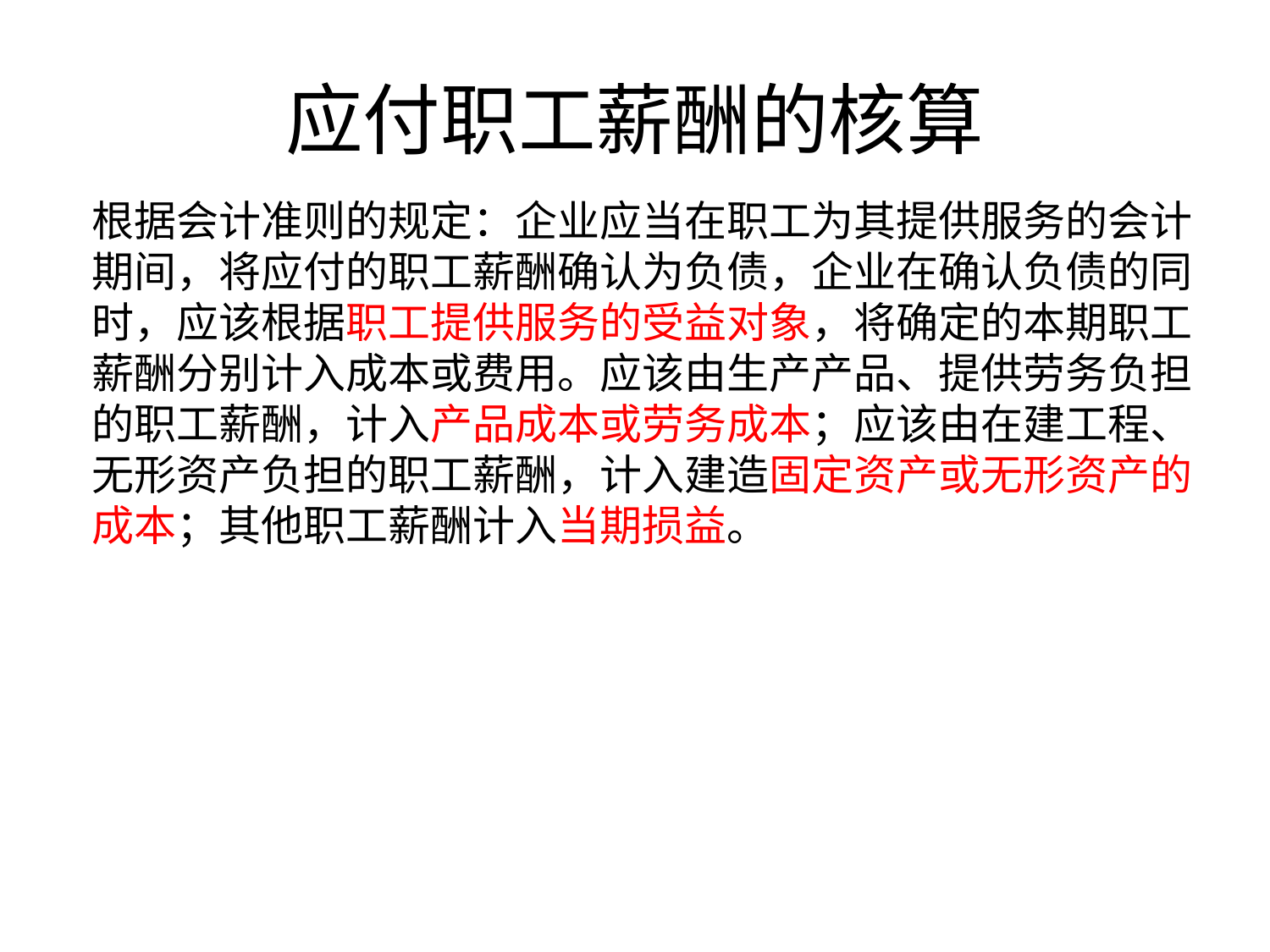

# 应付职工薪酬的核算
根据会计准则的规定：企业应当在职工为其提供服务的会计期间，将应付的职工薪酬确认为负债，企业在确认负债的同时，应该根据职工提供服务的受益对象，将确定的本期职工薪酬分别计入成本或费用。应该由生产产品、提供劳务负担的职工薪酬，计入产品成本或劳务成本；应该由在建工程、无形资产负担的职工薪酬，计入建造固定资产或无形资产的成本；其他职工薪酬计入当期损益。